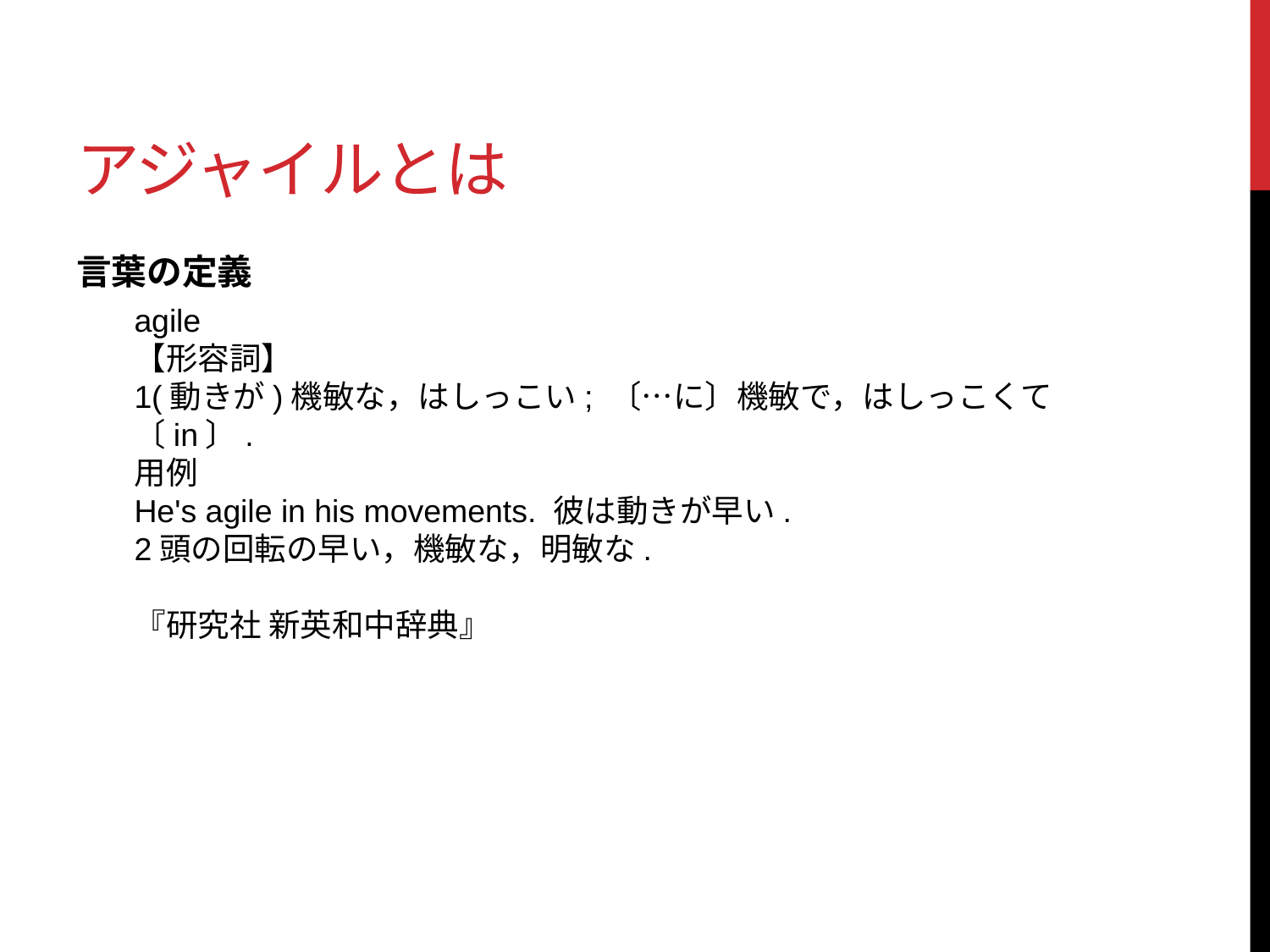

# アジャイルとは
言葉の定義

agile
【形容詞】
1(動きが)機敏な，はしっこい; 〔…に〕機敏で，はしっこくて 〔in〕.
用例
He's agile in his movements. 彼は動きが早い.
2頭の回転の早い，機敏な，明敏な.

『研究社 新英和中辞典』